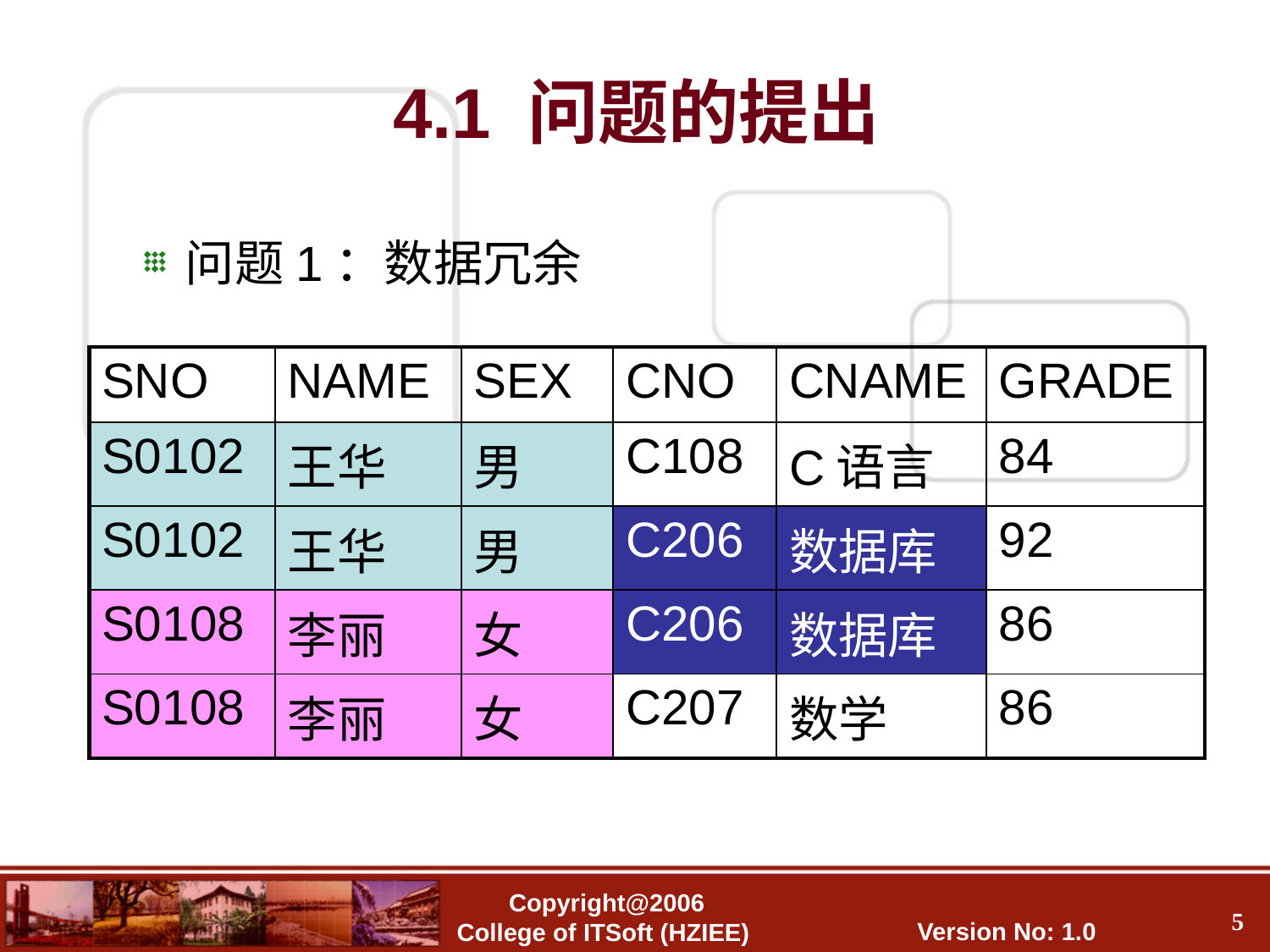

4.1 问题的提出
问题1：数据冗余
| SNO | NAME | SEX | CNO | CNAME | GRADE |
| --- | --- | --- | --- | --- | --- |
| S0102 | 王华 | 男 | C108 | C语言 | 84 |
| S0102 | 王华 | 男 | C206 | 数据库 | 92 |
| S0108 | 李丽 | 女 | C206 | 数据库 | 86 |
| S0108 | 李丽 | 女 | C207 | 数学 | 86 |